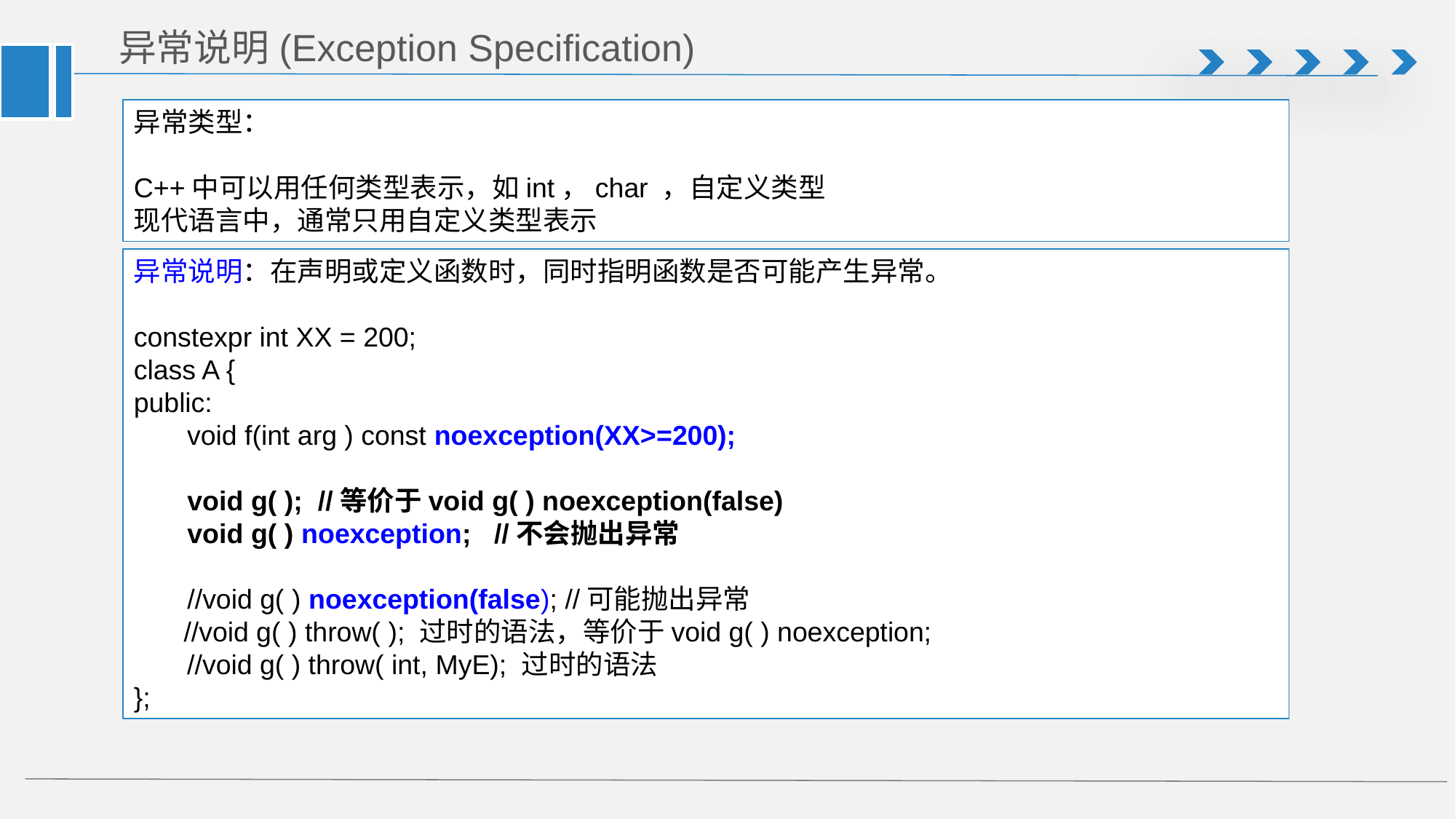

# 异常说明(Exception Specification)
异常类型：

C++中可以用任何类型表示，如int，char ，自定义类型
现代语言中，通常只用自定义类型表示
异常说明：在声明或定义函数时，同时指明函数是否可能产生异常。
constexpr int XX = 200;
class A {
public:
       void f(int arg ) const noexception(XX>=200);

       void g( );  //等价于void g( ) noexception(false)
       void g( ) noexception;   //不会抛出异常
       //void g( ) noexception(false); //可能抛出异常
       //void g( ) throw( ); 过时的语法，等价于void g( ) noexception;
       //void g( ) throw( int, MyE); 过时的语法
};